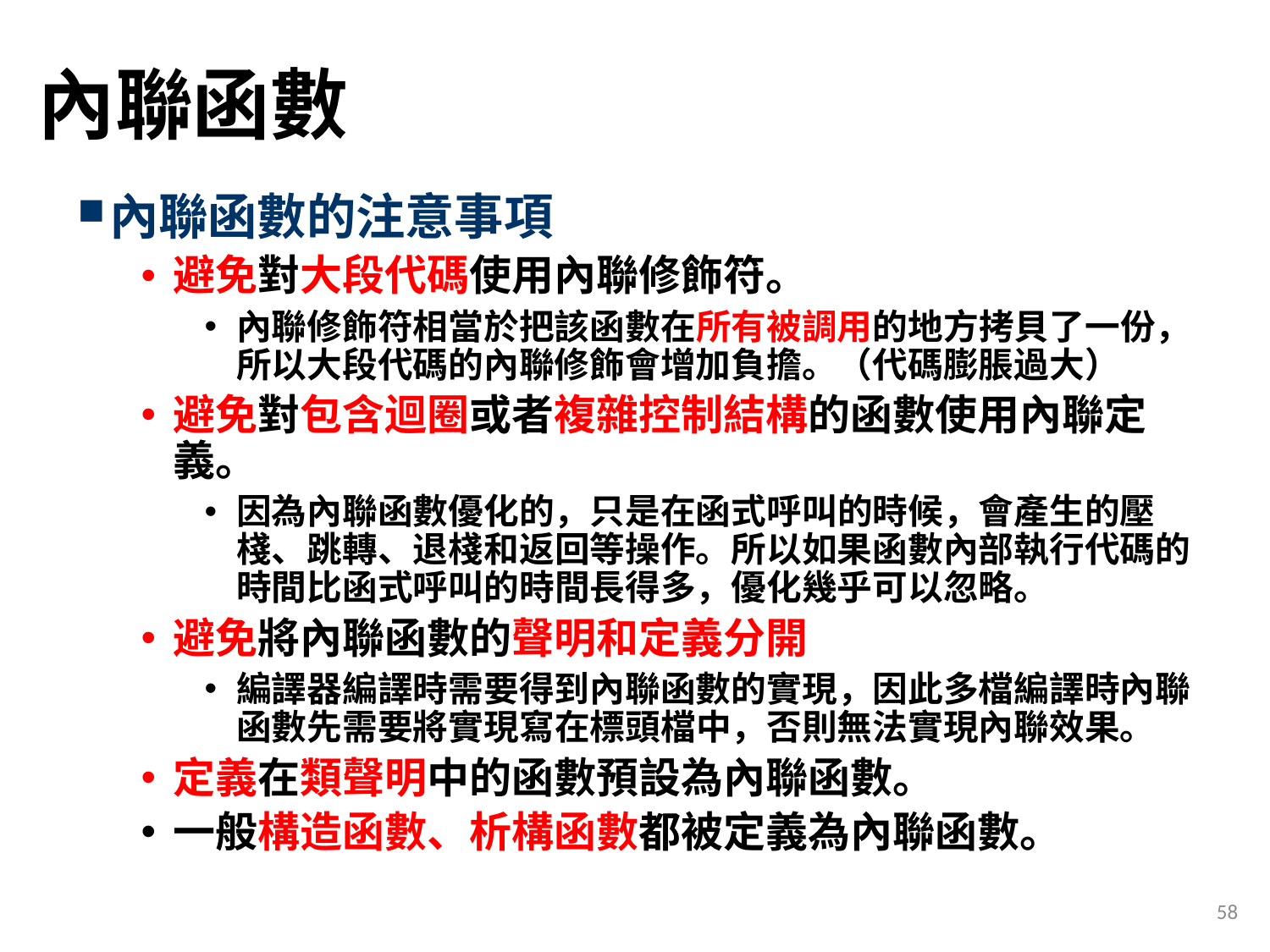

# 內聯函數
內聯函數的注意事項
避免對大段代碼使用內聯修飾符。
內聯修飾符相當於把該函數在所有被調用的地方拷貝了一份，所以大段代碼的內聯修飾會增加負擔。（代碼膨脹過大）
避免對包含迴圈或者複雜控制結構的函數使用內聯定義。
因為內聯函數優化的，只是在函式呼叫的時候，會產生的壓棧、跳轉、退棧和返回等操作。所以如果函數內部執行代碼的時間比函式呼叫的時間長得多，優化幾乎可以忽略。
避免將內聯函數的聲明和定義分開
編譯器編譯時需要得到內聯函數的實現，因此多檔編譯時內聯函數先需要將實現寫在標頭檔中，否則無法實現內聯效果。
定義在類聲明中的函數預設為內聯函數。
一般構造函數、析構函數都被定義為內聯函數。

58